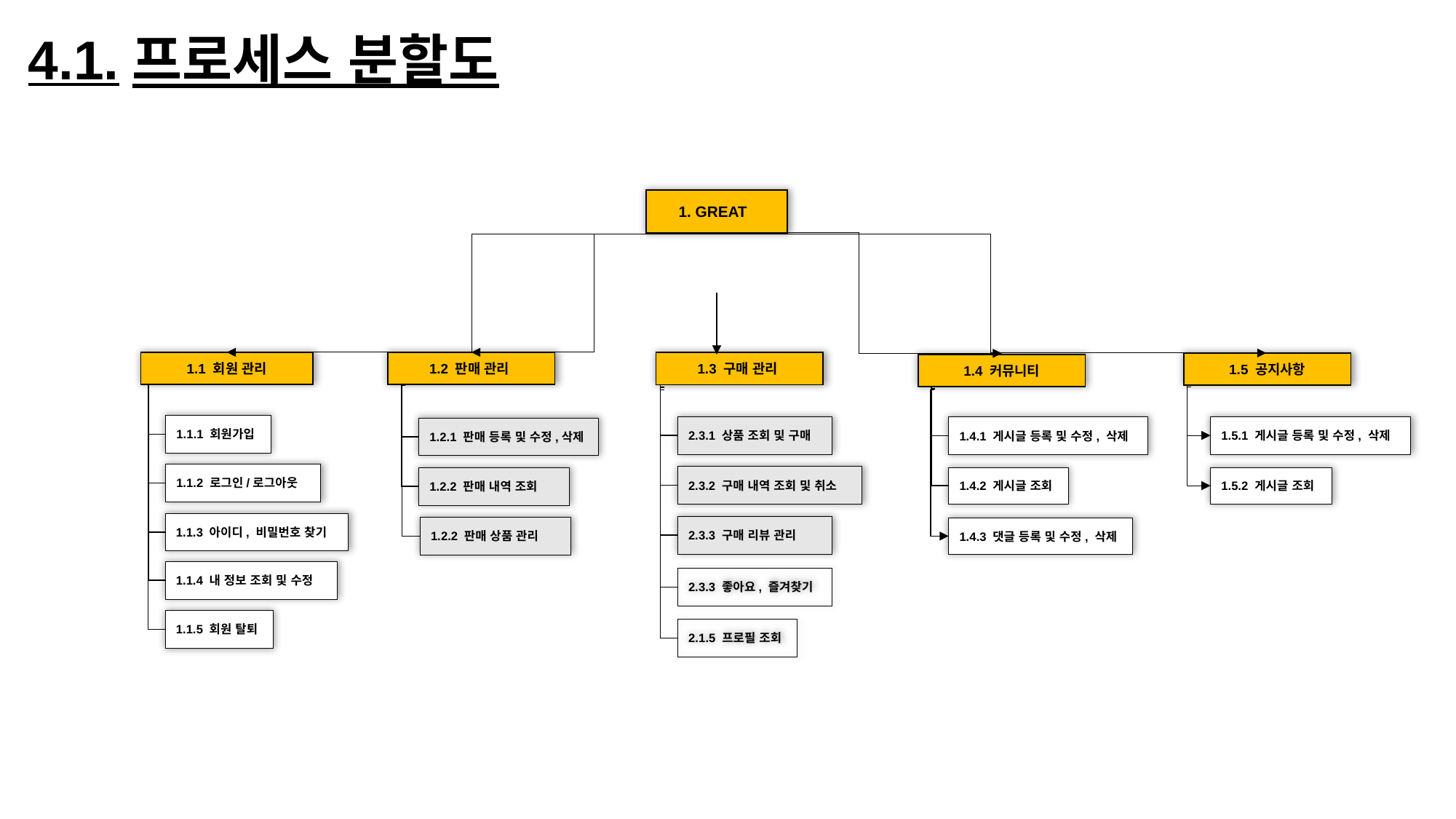

4.1.프로세스 분할도
 1. GREAT
1.1 회원 관리

1.2 판매 관리

1.3 구매 관리

1.5 공지사항

1.4 커뮤니티

1.1.1 회원가입
2.3.1 상품 조회 및 구매
1.5.1 게시글 등록 및 수정, 삭제
1.4.1 게시글 등록 및 수정, 삭제
1.2.1 판매 등록 및 수정,삭제
1.1.2 로그인/로그아웃
2.3.2 구매 내역 조회 및 취소
1.5.2 게시글 조회
1.4.2 게시글 조회
1.2.2 판매 내역 조회
1.1.3 아이디, 비밀번호 찾기
2.3.3 구매 리뷰 관리
1.2.2 판매 상품 관리
1.4.3 댓글 등록 및 수정, 삭제
1.1.4 내 정보 조회 및 수정
2.3.3 좋아요, 즐겨찾기
1.1.5 회원 탈퇴
2.1.5 프로필 조회